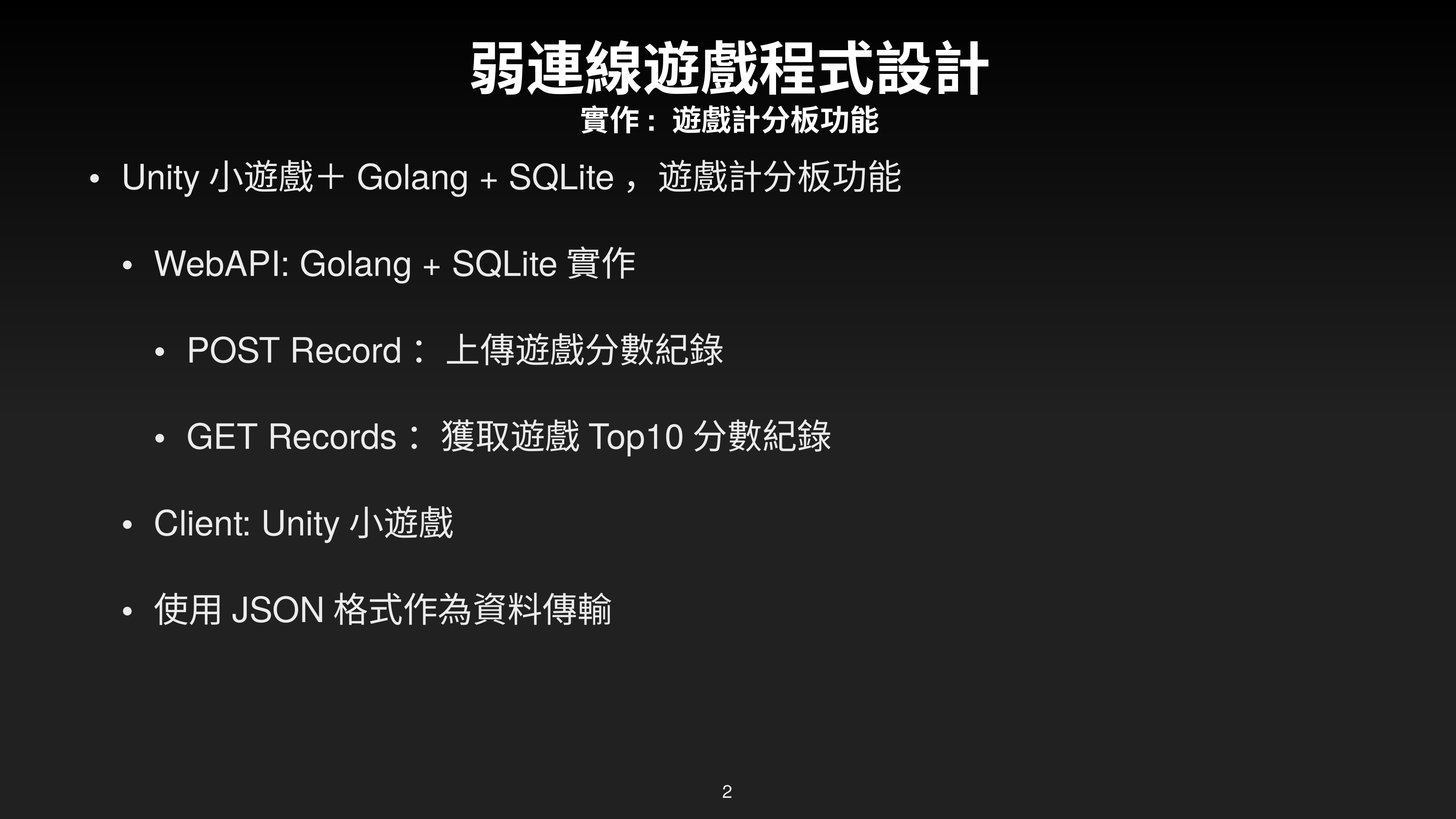

# 弱連線遊戲程式設計
實作: 遊戲計分板功能
Unity小遊戲＋Golang + SQLite，遊戲計分板功能
WebAPI: Golang + SQLite實作
POST Record：上傳遊戲分數紀錄
GET Records：獲取遊戲Top10分數紀錄
Client: Unity小遊戲
使用JSON格式作為資料傳輸
2